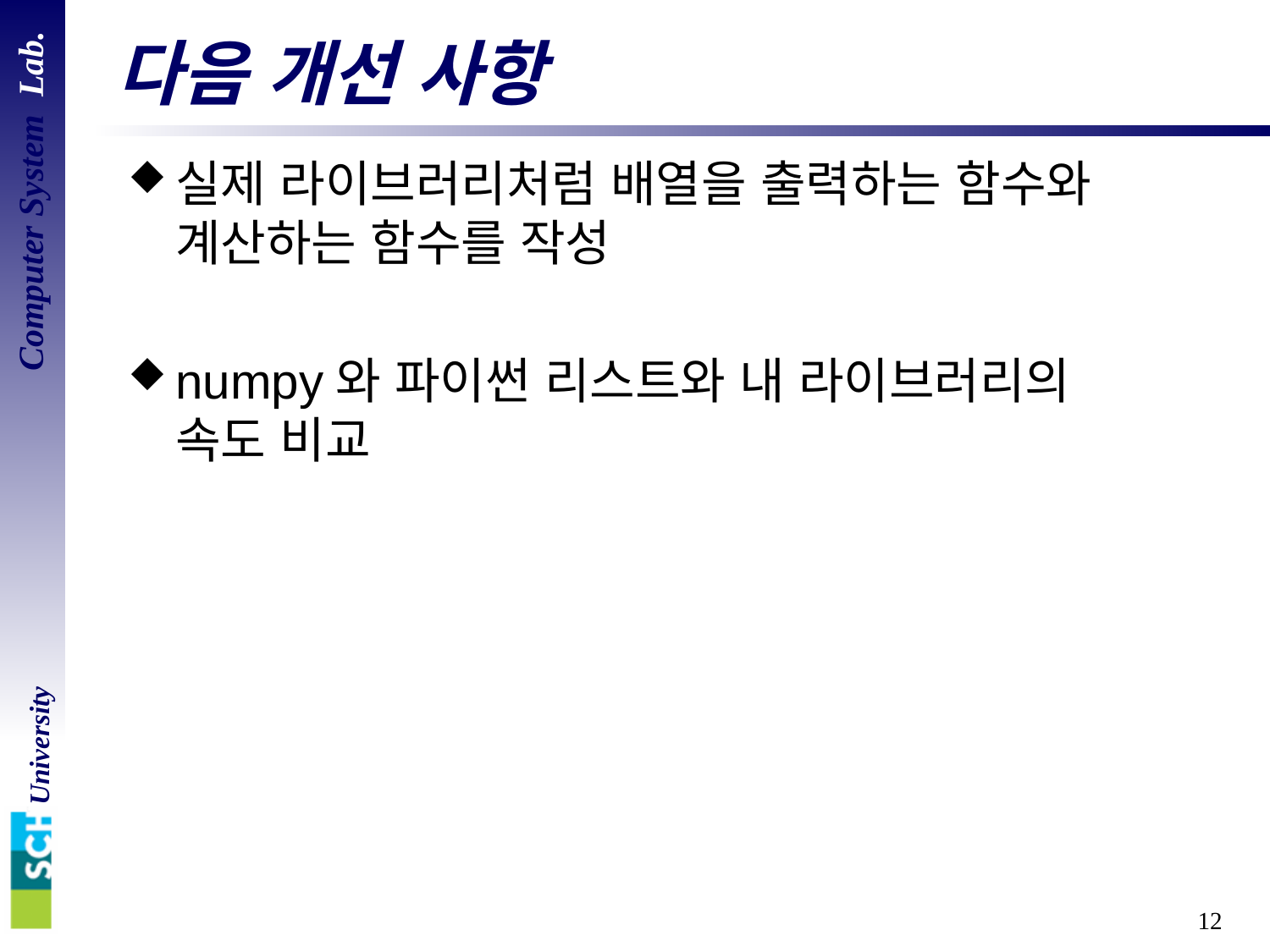

# 다음 개선 사항
실제 라이브러리처럼 배열을 출력하는 함수와 계산하는 함수를 작성

numpy와 파이썬 리스트와 내 라이브러리의
속도 비교